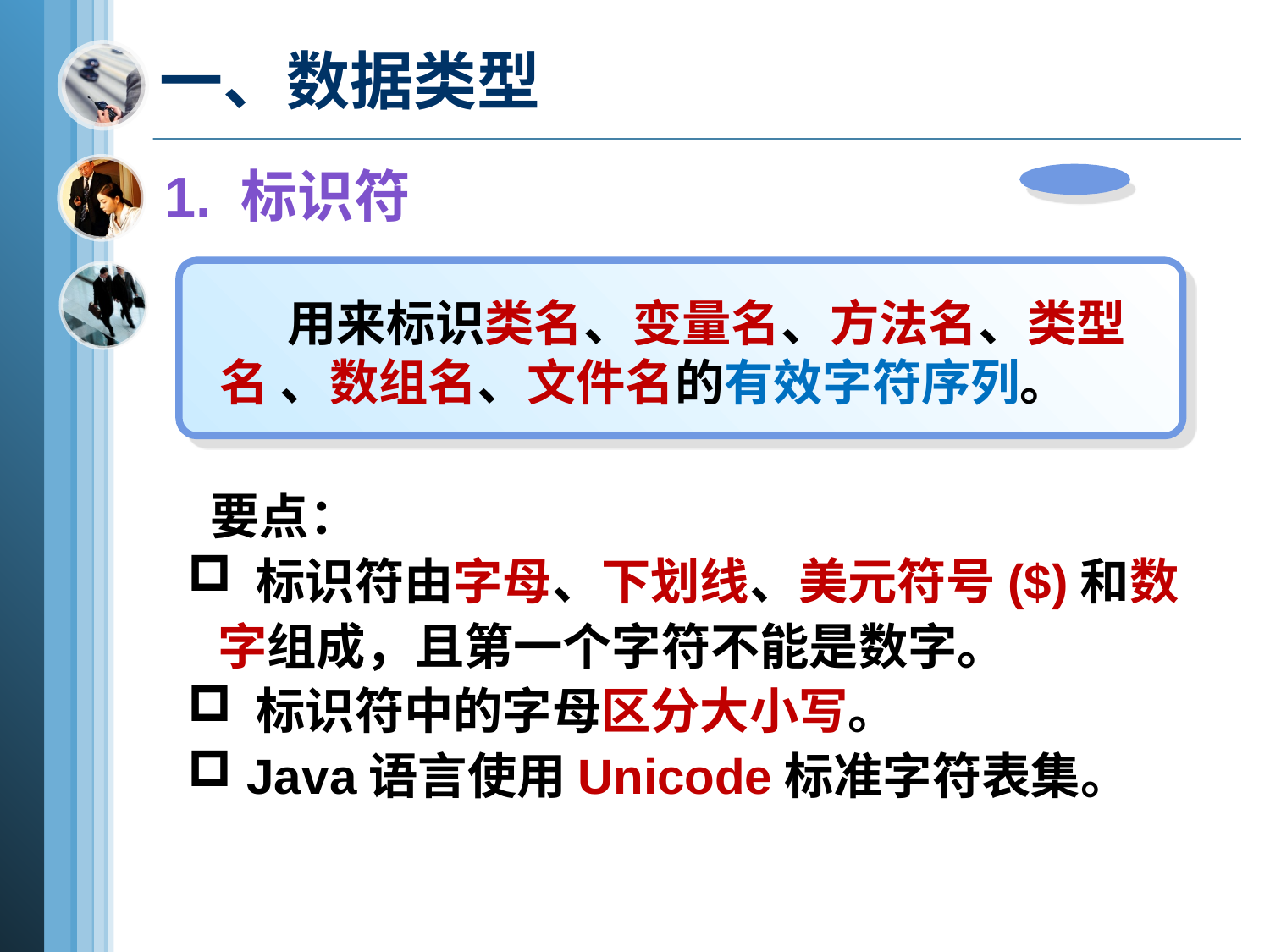

# 一、数据类型
1. 标识符

     用来标识类名、变量名、方法名、类型名 、数组名、文件名的有效字符序列。
 要点：
 标识符由字母、下划线、美元符号($)和数字组成，且第一个字符不能是数字。
 标识符中的字母区分大小写。
 Java语言使用Unicode标准字符表集。